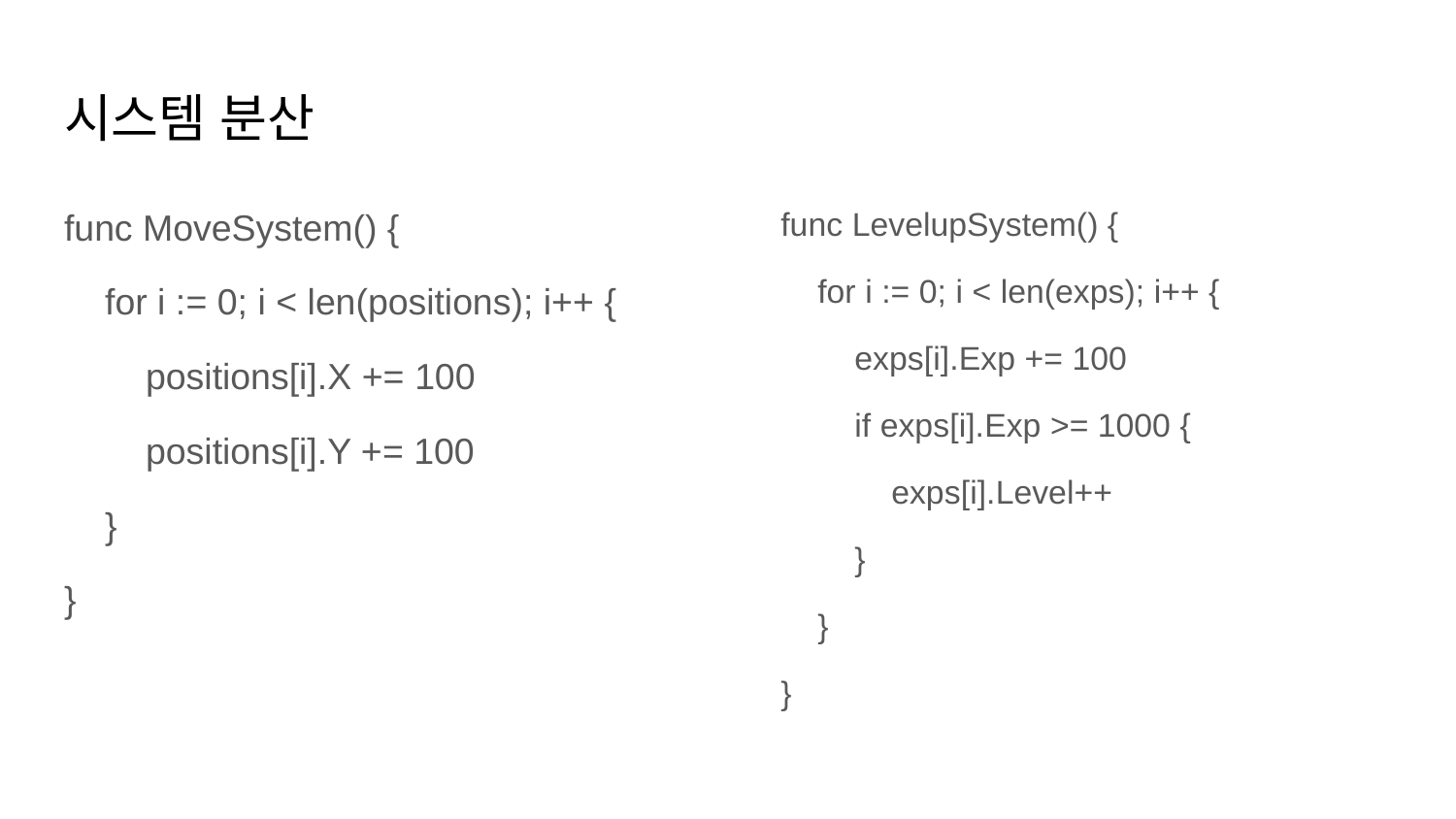

# 시스템 분산
func MoveSystem() {
    for i := 0; i < len(positions); i++ {
        positions[i].X += 100
        positions[i].Y += 100
    }
}
func LevelupSystem() {
    for i := 0; i < len(exps); i++ {
        exps[i].Exp += 100
        if exps[i].Exp >= 1000 {
            exps[i].Level++
        }
    }
}